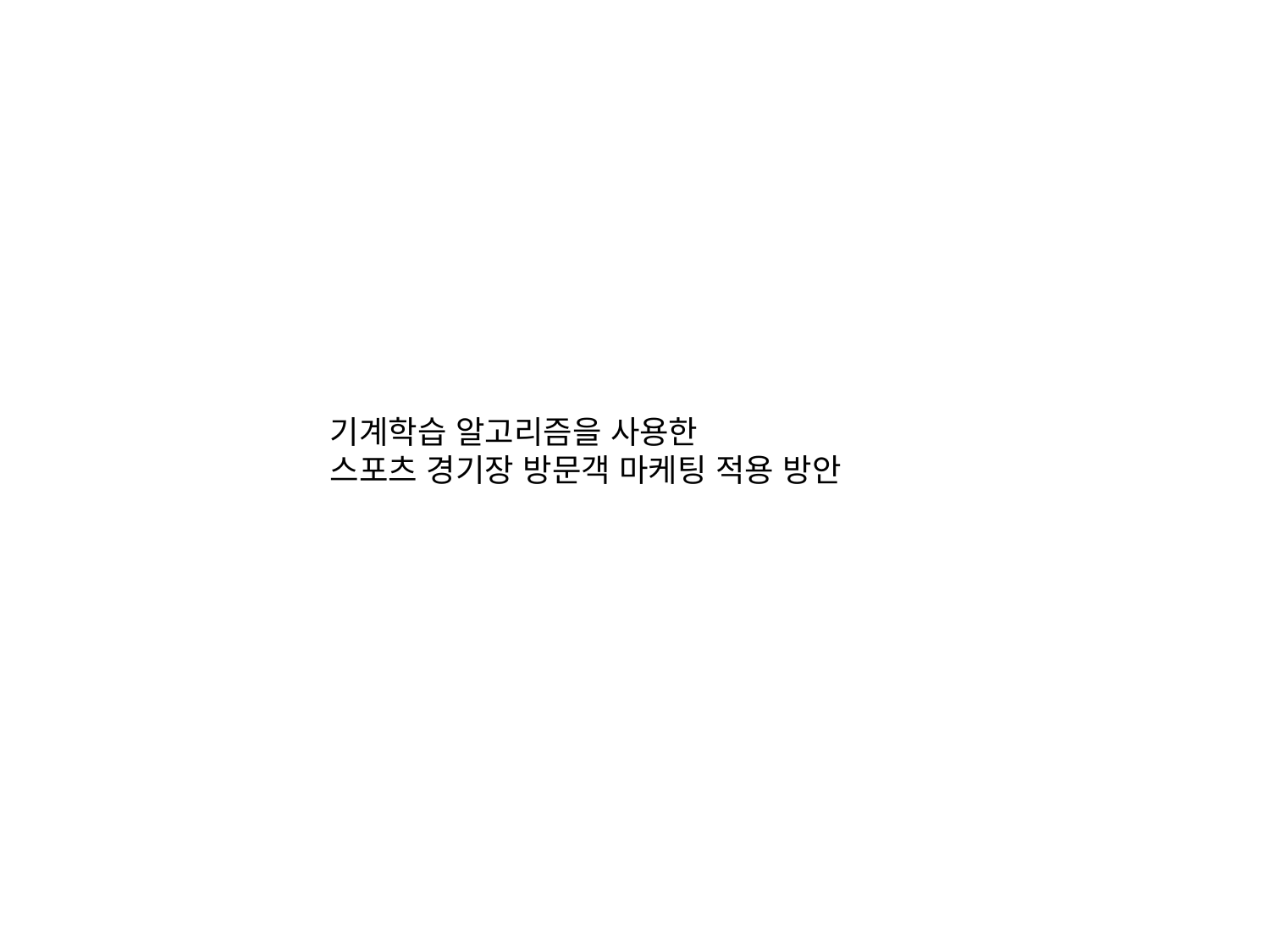

기계학습 알고리즘을 사용한
스포츠 경기장 방문객 마케팅 적용 방안